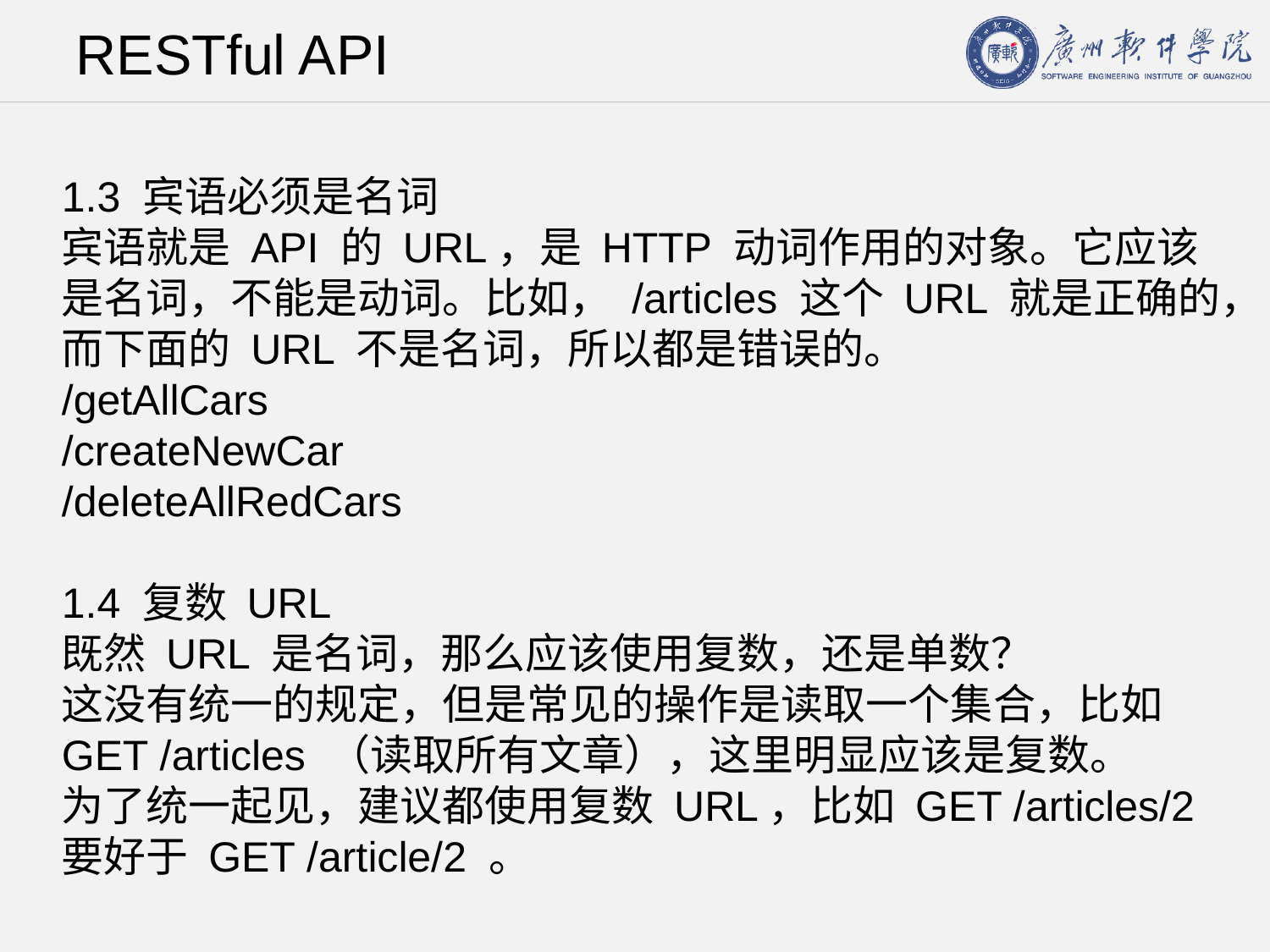

# RESTful API
1.3 宾语必须是名词
宾语就是 API 的 URL，是 HTTP 动词作用的对象。它应该是名词，不能是动词。比如， /articles 这个 URL 就是正确的，而下面的 URL 不是名词，所以都是错误的。
/getAllCars
/createNewCar
/deleteAllRedCars

1.4 复数 URL
既然 URL 是名词，那么应该使用复数，还是单数？
这没有统一的规定，但是常见的操作是读取一个集合，比如 GET /articles （读取所有文章），这里明显应该是复数。
为了统一起见，建议都使用复数 URL，比如 GET /articles/2 要好于 GET /article/2 。